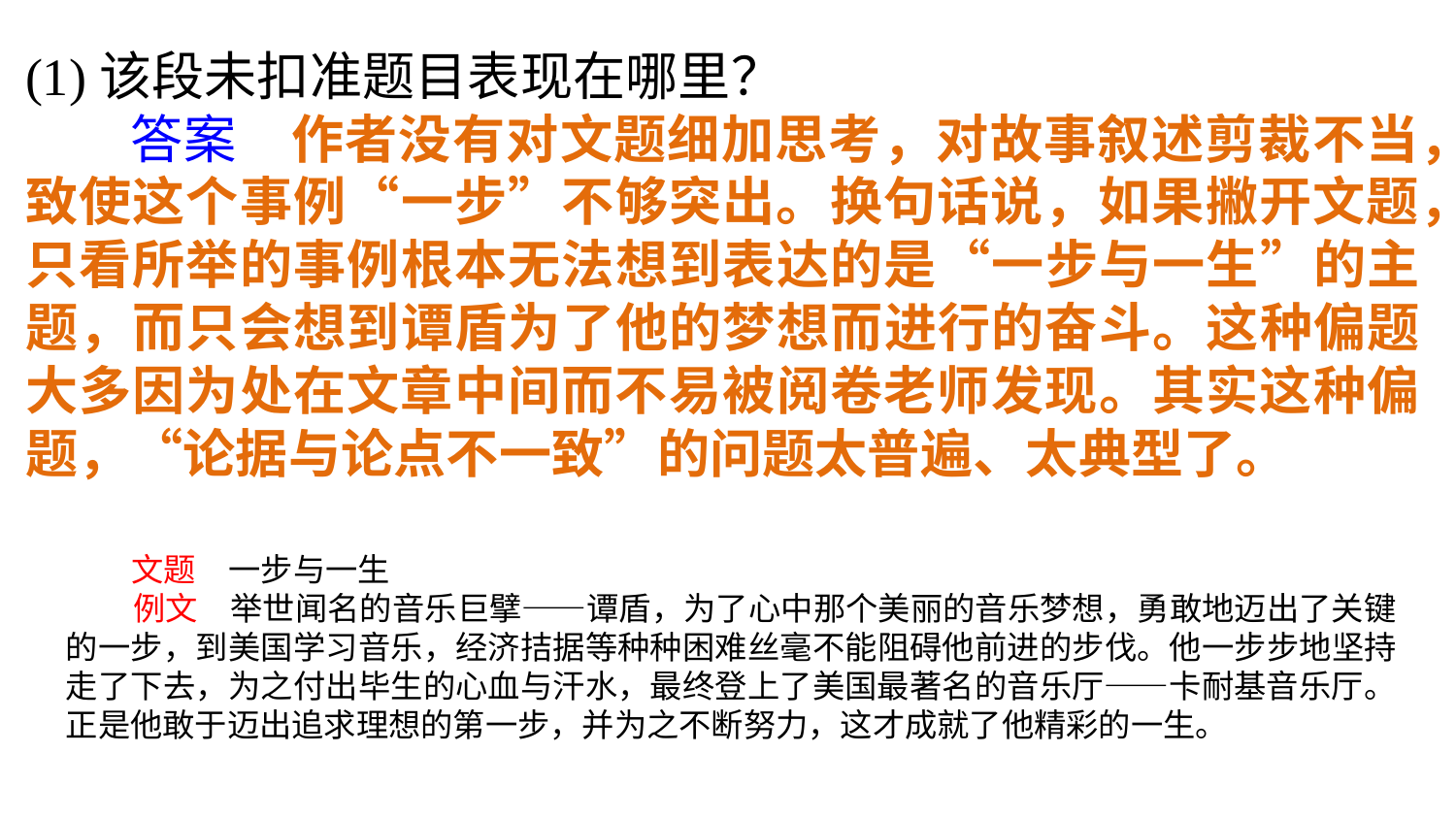

(1)该段未扣准题目表现在哪里？
       答案　作者没有对文题细加思考，对故事叙述剪裁不当，致使这个事例“一步”不够突出。换句话说，如果撇开文题，只看所举的事例根本无法想到表达的是“一步与一生”的主题，而只会想到谭盾为了他的梦想而进行的奋斗。这种偏题大多因为处在文章中间而不易被阅卷老师发现。其实这种偏题，“论据与论点不一致”的问题太普遍、太典型了。
        文题　一步与一生
        例文　举世闻名的音乐巨擘——谭盾，为了心中那个美丽的音乐梦想，勇敢地迈出了关键的一步，到美国学习音乐，经济拮据等种种困难丝毫不能阻碍他前进的步伐。他一步步地坚持走了下去，为之付出毕生的心血与汗水，最终登上了美国最著名的音乐厅——卡耐基音乐厅。正是他敢于迈出追求理想的第一步，并为之不断努力，这才成就了他精彩的一生。